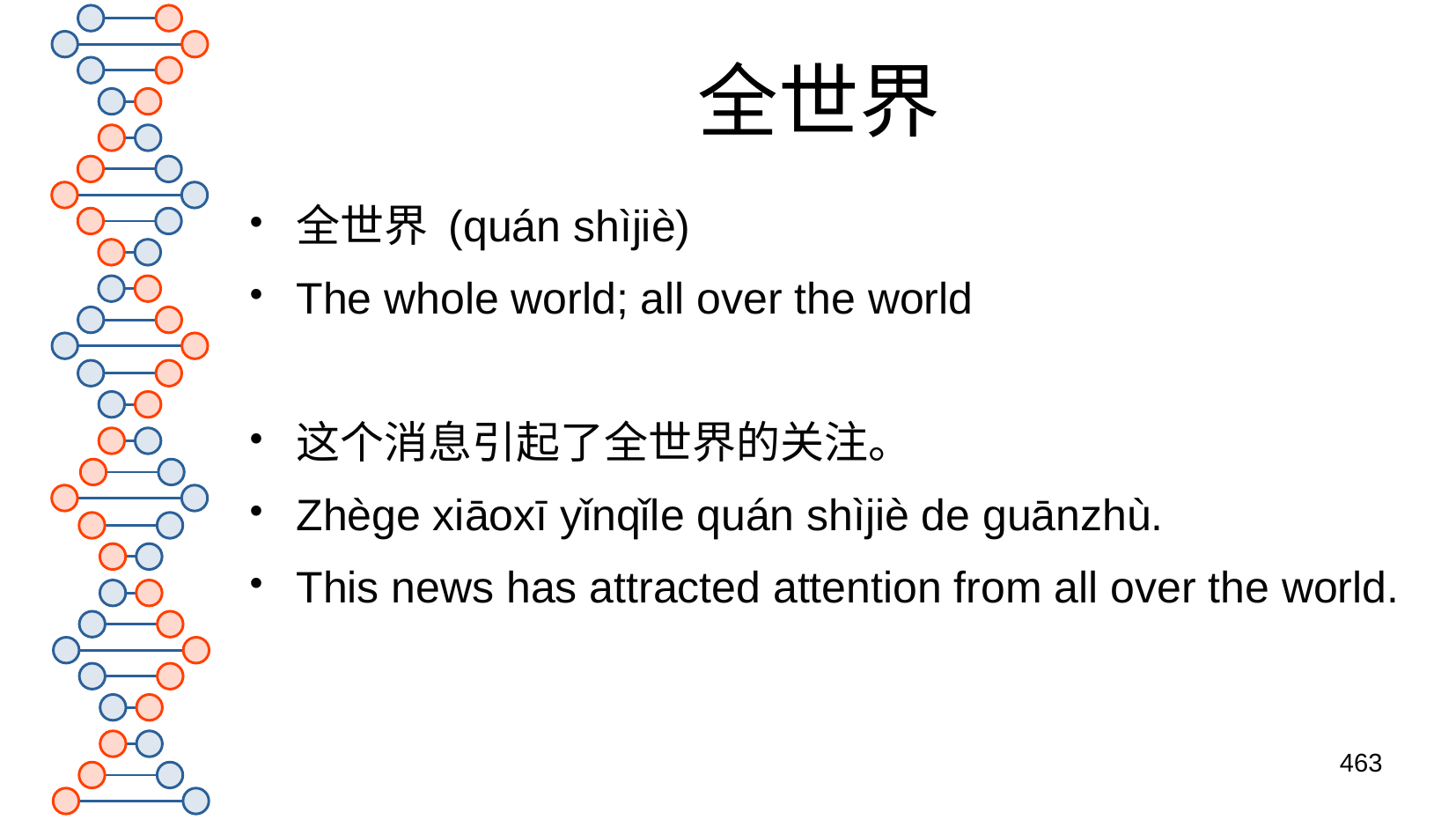

# 全世界
全世界 (quán shìjiè)
The whole world; all over the world

这个消息引起了全世界的关注。
Zhège xiāoxī yǐnqǐle quán shìjiè de guānzhù.
This news has attracted attention from all over the world.

463